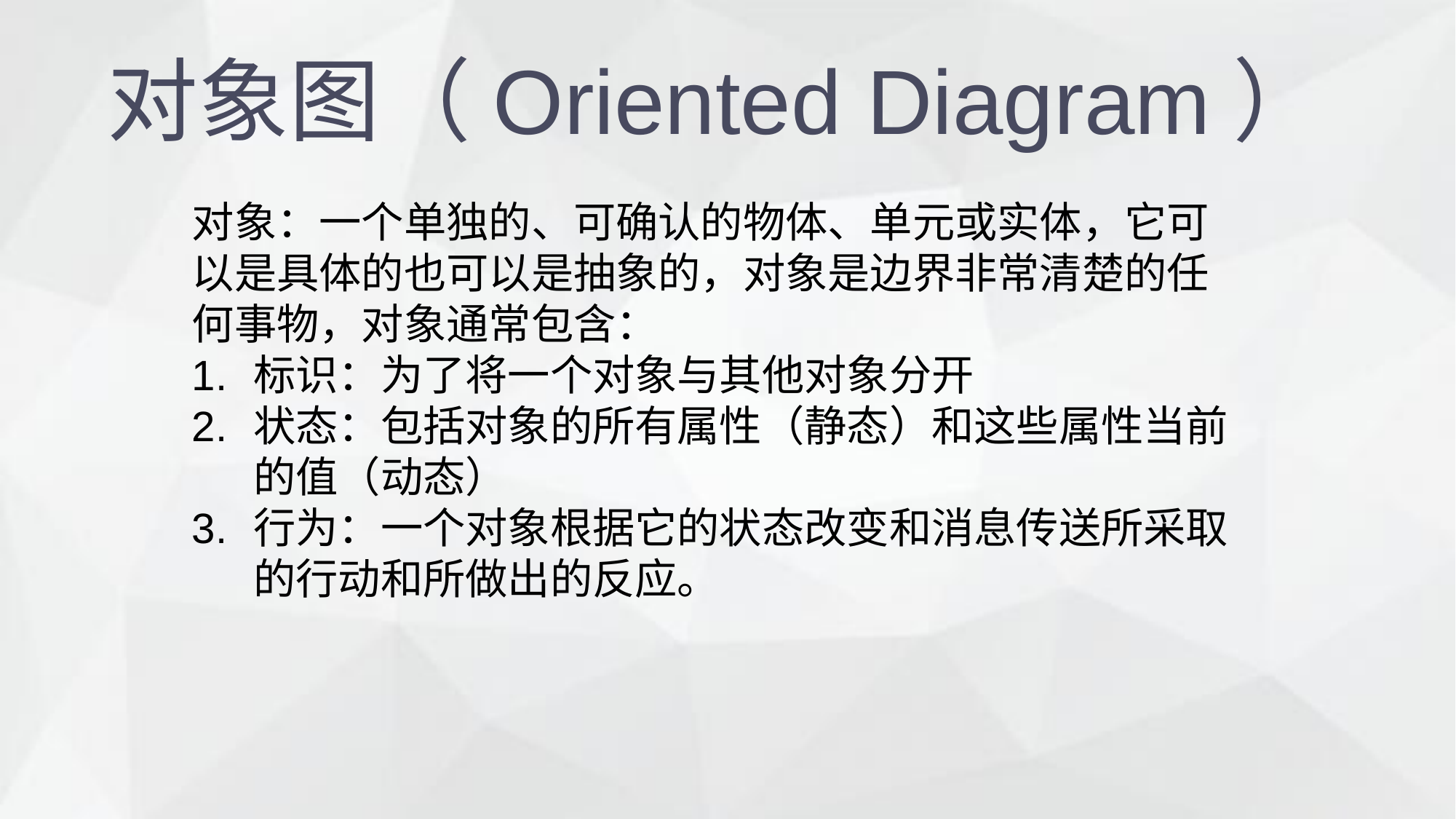

对象图（Oriented Diagram）

对象：一个单独的、可确认的物体、单元或实体，它可以是具体的也可以是抽象的，对象是边界非常清楚的任何事物，对象通常包含：
标识：为了将一个对象与其他对象分开
状态：包括对象的所有属性（静态）和这些属性当前的值（动态）
行为：一个对象根据它的状态改变和消息传送所采取的行动和所做出的反应。